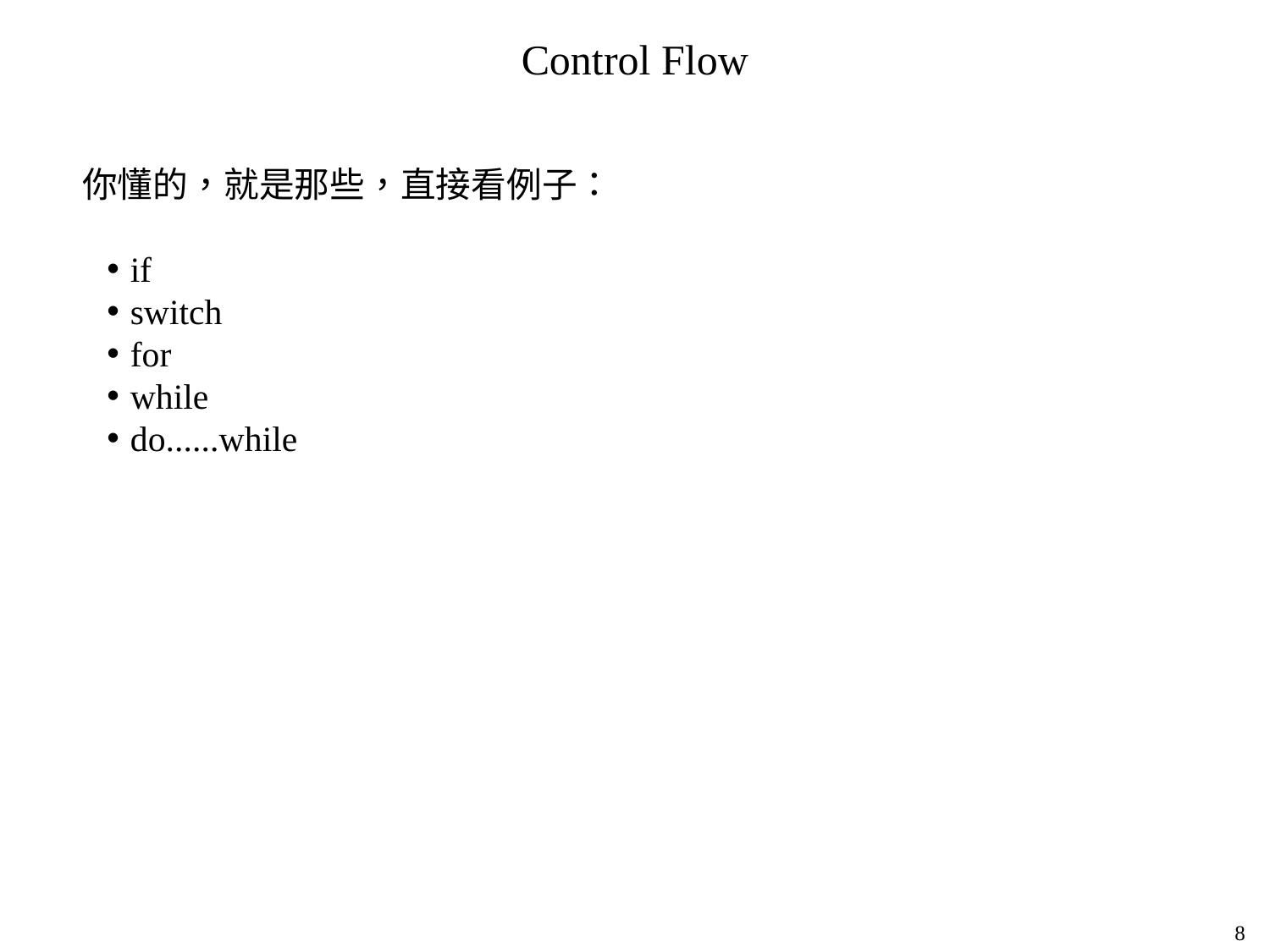

Control Flow
你懂的，就是那些，直接看例子：

if
switch
for
while
do......while

8